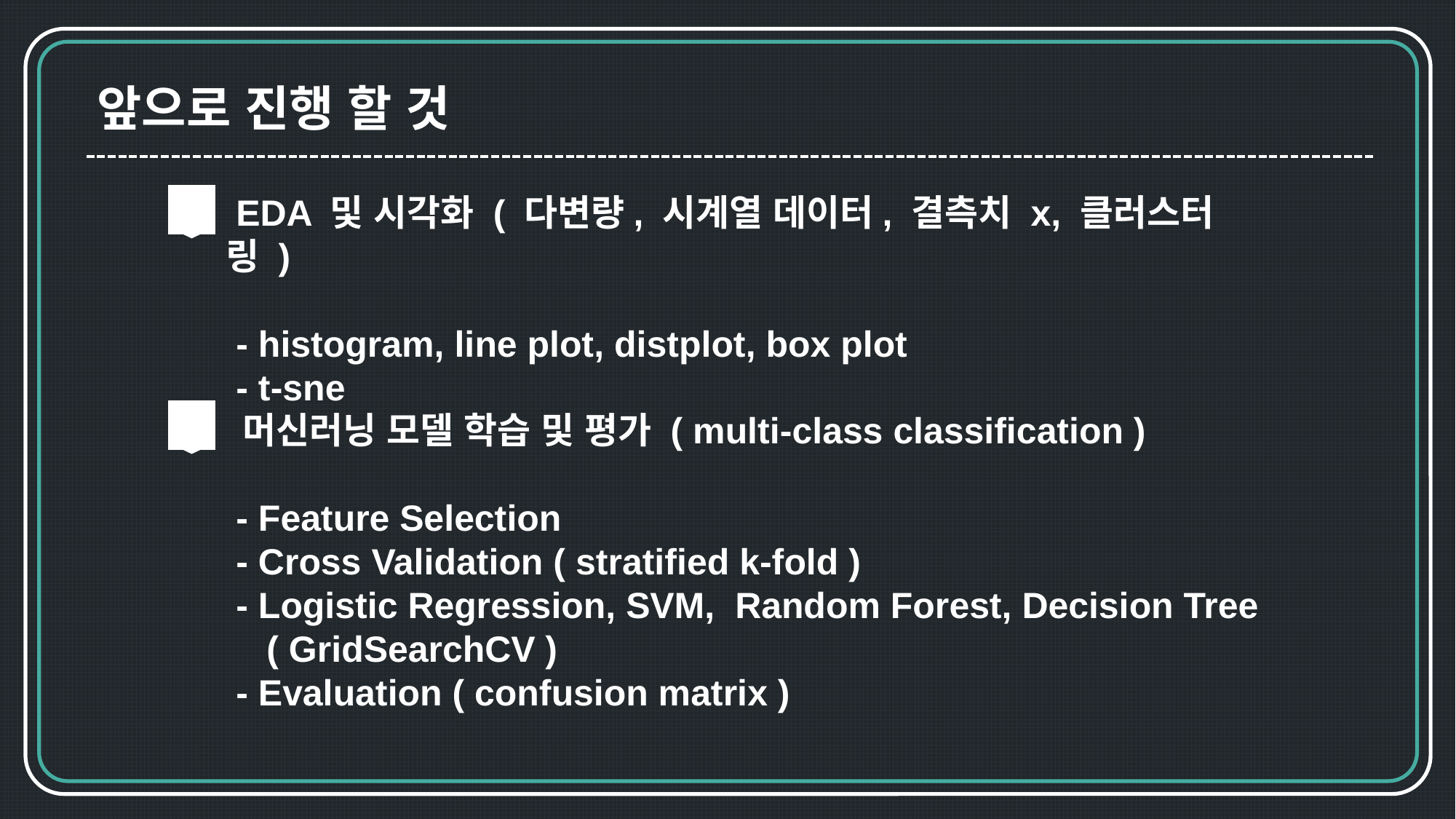

앞으로 진행 할 것
 EDA 및 시각화 ( 다변량, 시계열 데이터, 결측치 x, 클러스터링 )

 - histogram, line plot, distplot, box plot
 - t-sne

 머신러닝 모델 학습 및 평가 ( multi-class classification )

 - Feature Selection
 - Cross Validation ( stratified k-fold )
 - Logistic Regression, SVM,  Random Forest, Decision Tree
    ( GridSearchCV )
 - Evaluation ( confusion matrix )